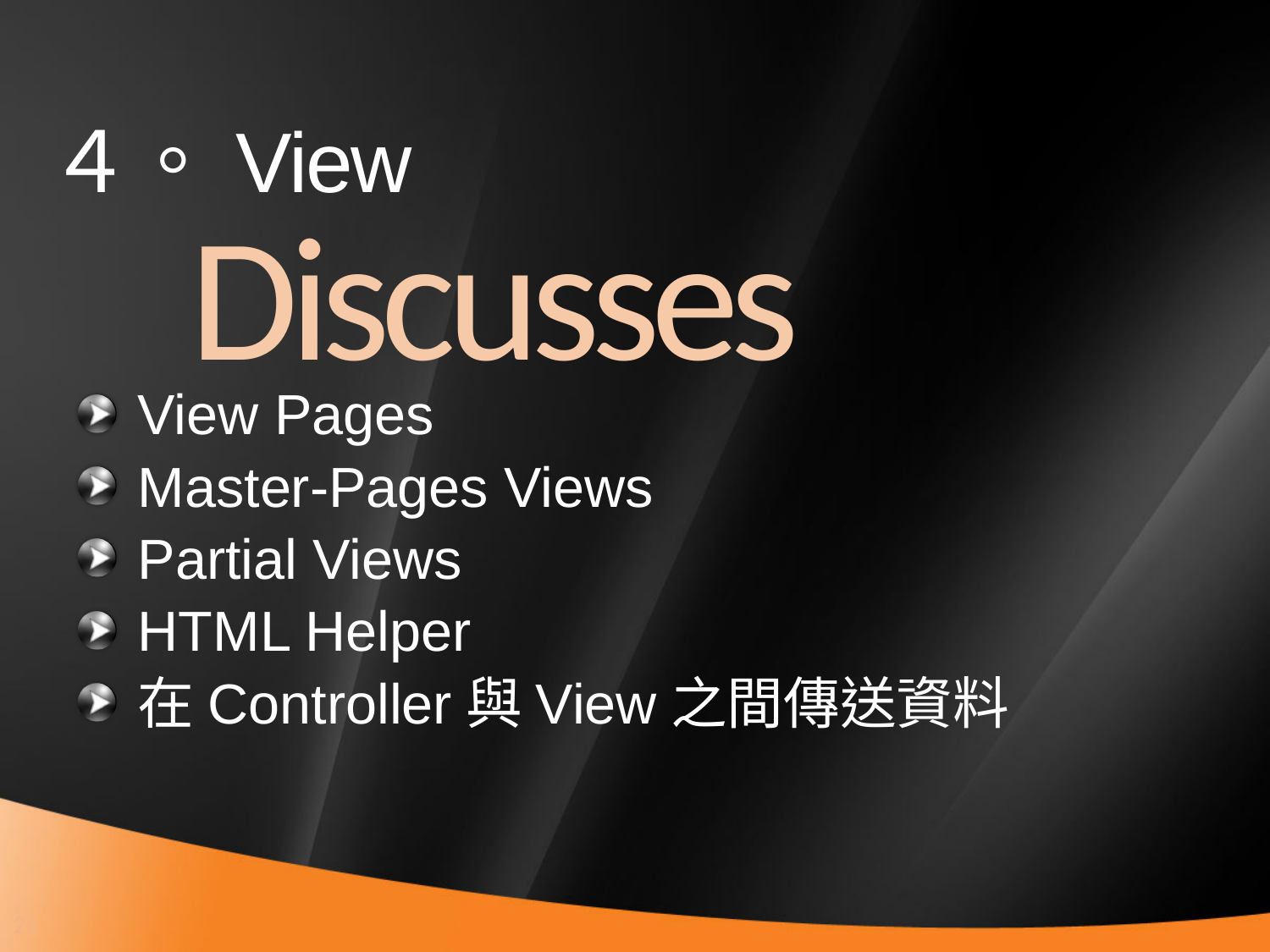

# ４。View
Discusses
View Pages
Master-Pages Views
Partial Views
HTML Helper
在Controller與View之間傳送資料